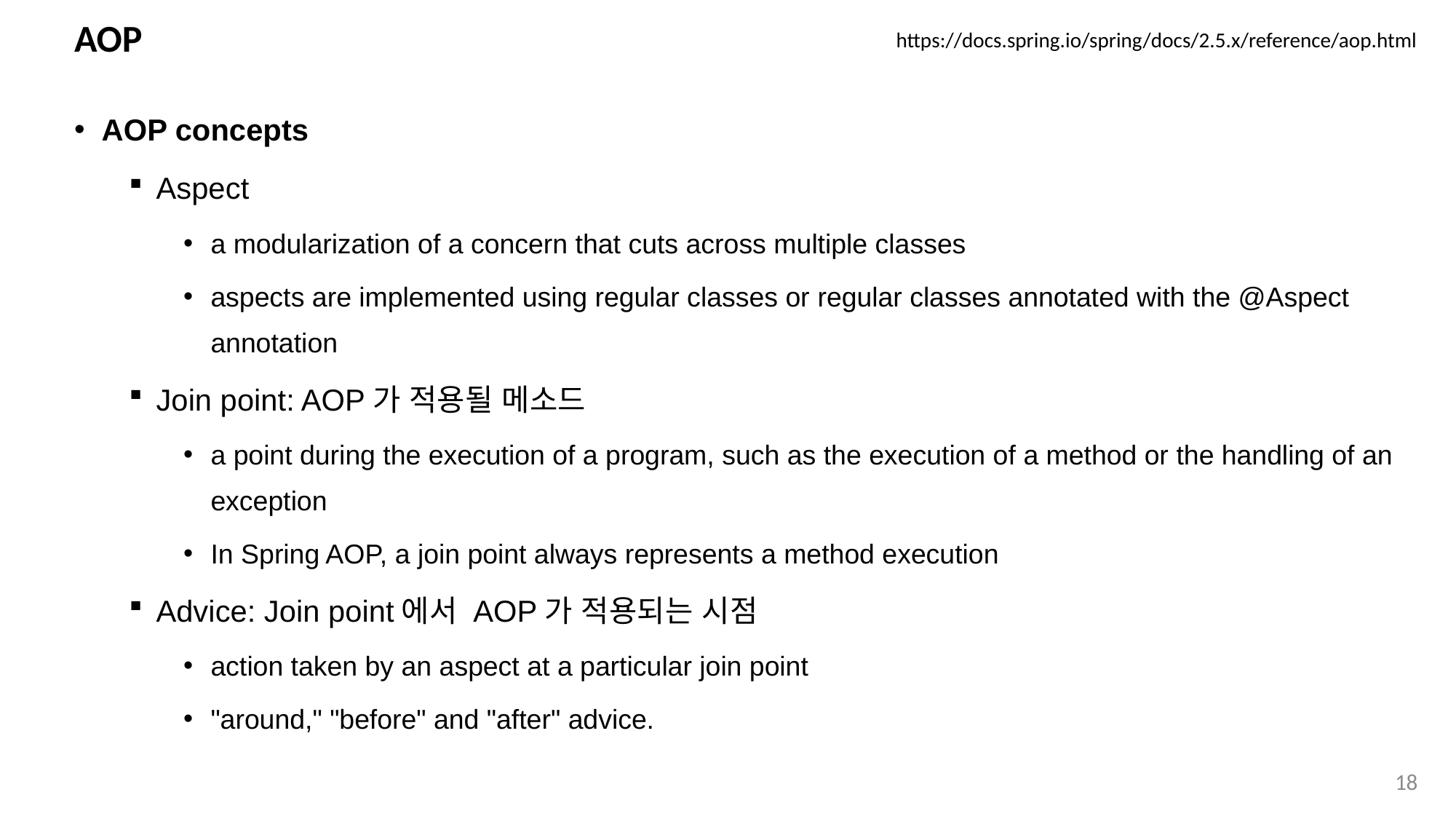

# AOP
https://docs.spring.io/spring/docs/2.5.x/reference/aop.html
AOP concepts
Aspect
a modularization of a concern that cuts across multiple classes
aspects are implemented using regular classes or regular classes annotated with the @Aspect annotation
Join point: AOP가 적용될 메소드
a point during the execution of a program, such as the execution of a method or the handling of an exception
In Spring AOP, a join point always represents a method execution
Advice: Join point에서 AOP가 적용되는 시점
action taken by an aspect at a particular join point
"around," "before" and "after" advice.
18